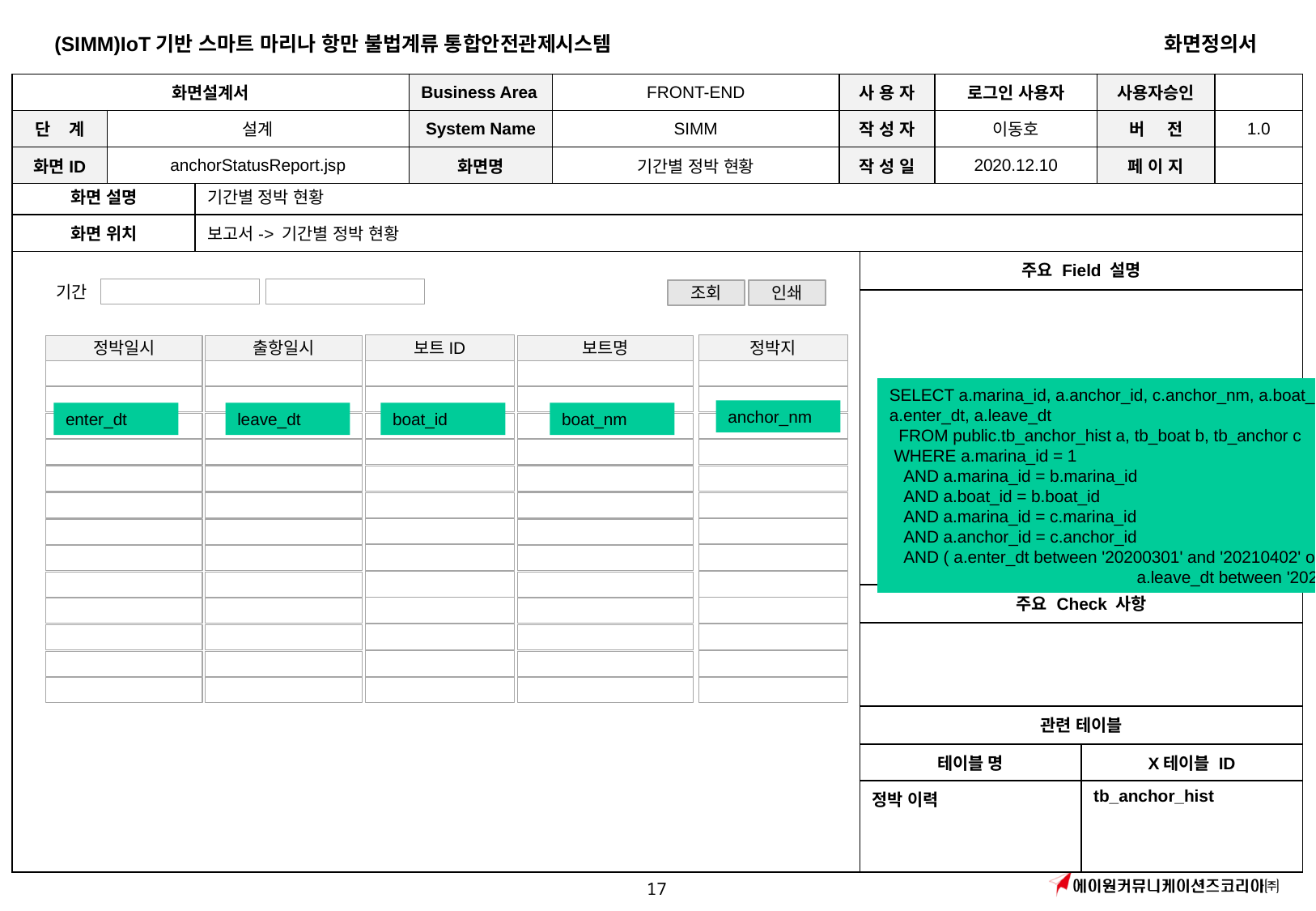

| 화면설계서 |  | Business Area | FRONT-END | 사 용 자 | 로그인 사용자 | 사용자승인 |  |
| --- | --- | --- | --- | --- | --- | --- | --- |
| 단 계 | 설계 | System Name | SIMM | 작 성 자 | 이동호 | 버 전 | 1.0 |
| 화면ID | anchorStatusReport.jsp | 화면명 | 기간별 정박 현황 | 작 성 일 | 2020.12.10 | 페 이 지 |  |
| 화면 설명 | 기간별 정박 현황 |  |  |
| --- | --- | --- | --- |
| 화면 위치 | 보고서-> 기간별 정박 현황 |  |  |
|  |  | 주요 Field 설명 |  |
|  |  |  |  |
|  |  | 주요 Check 사항 |  |
|  |  |  |  |
|  |  | 관련 테이블 |  |
|  |  | 테이블 명 | X테이블 ID |
|  |  | 정박 이력 | tb\_anchor\_hist |
기간

조회
인쇄
보트ID
정박지
정박일시
출항일시
보트명

SELECT a.marina_id, a.anchor_id, c.anchor_nm, a.boat_id, b.boat_nm, a.enter_dt, a.leave_dt
  FROM public.tb_anchor_hist a, tb_boat b, tb_anchor c
 WHERE a.marina_id = 1
   AND a.marina_id = b.marina_id
   AND a.boat_id = b.boat_id
   AND a.marina_id = c.marina_id
   AND a.anchor_id = c.anchor_id
   AND ( a.enter_dt between '20200301' and '20210402' or
		 a.leave_dt between '20200301' and '20210402' )

anchor_nm
enter_dt
leave_dt
boat_id
boat_nm